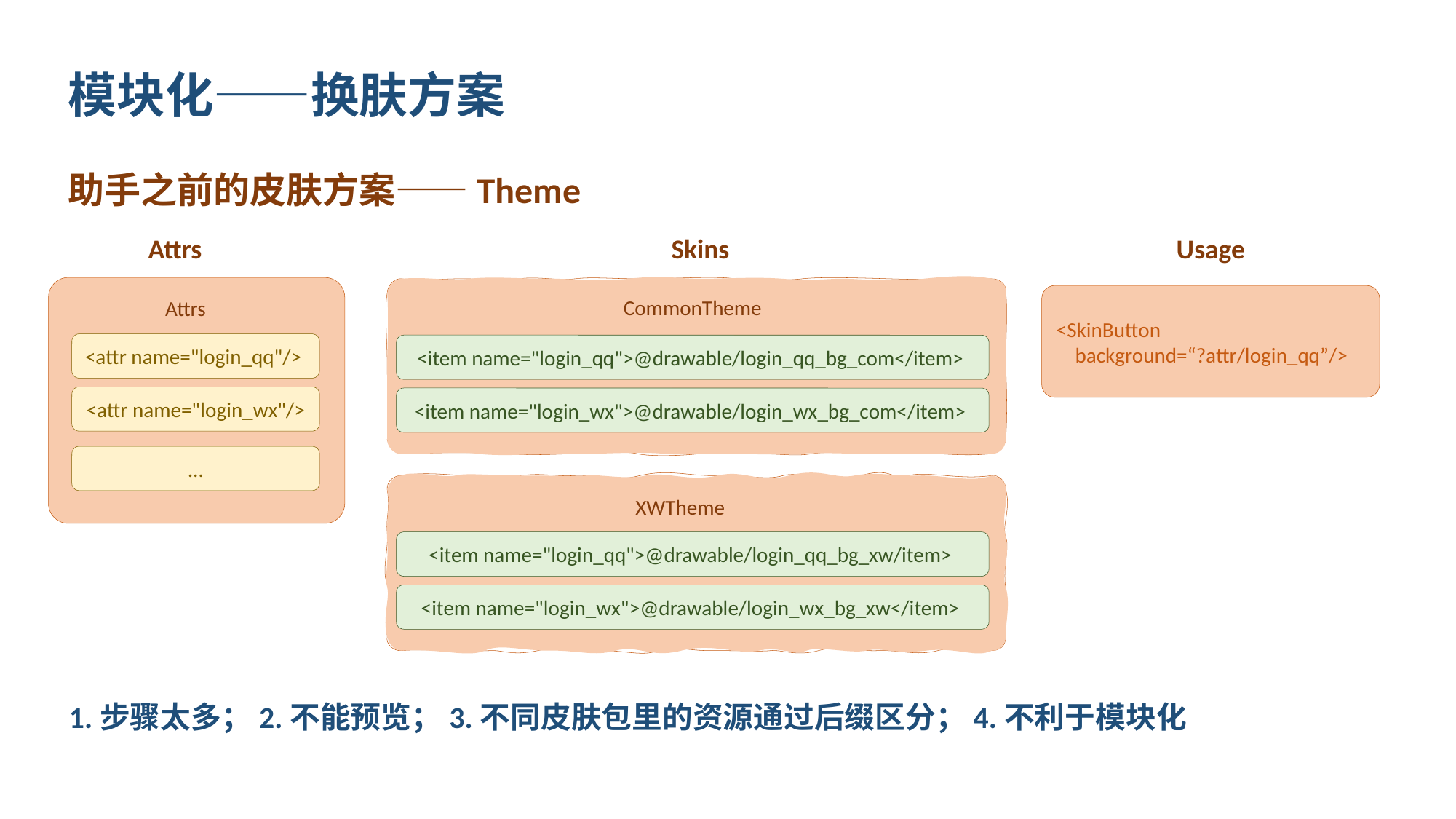

模块化——换肤方案
助手之前的皮肤方案——Theme
Attrs

<attr name="login_qq"/>
<attr name="login_wx"/>
…
Attrs
Skins

<item name="login_qq">@drawable/login_qq_bg_com</item>
<item name="login_wx">@drawable/login_wx_bg_com</item>
CommonTheme

<item name="login_qq">@drawable/login_qq_bg_xw/item>
<item name="login_wx">@drawable/login_wx_bg_xw</item>
XWTheme
Usage
<SkinButton
    background=“?attr/login_qq”/>
1.步骤太多；2.不能预览；3.不同皮肤包里的资源通过后缀区分；4.不利于模块化